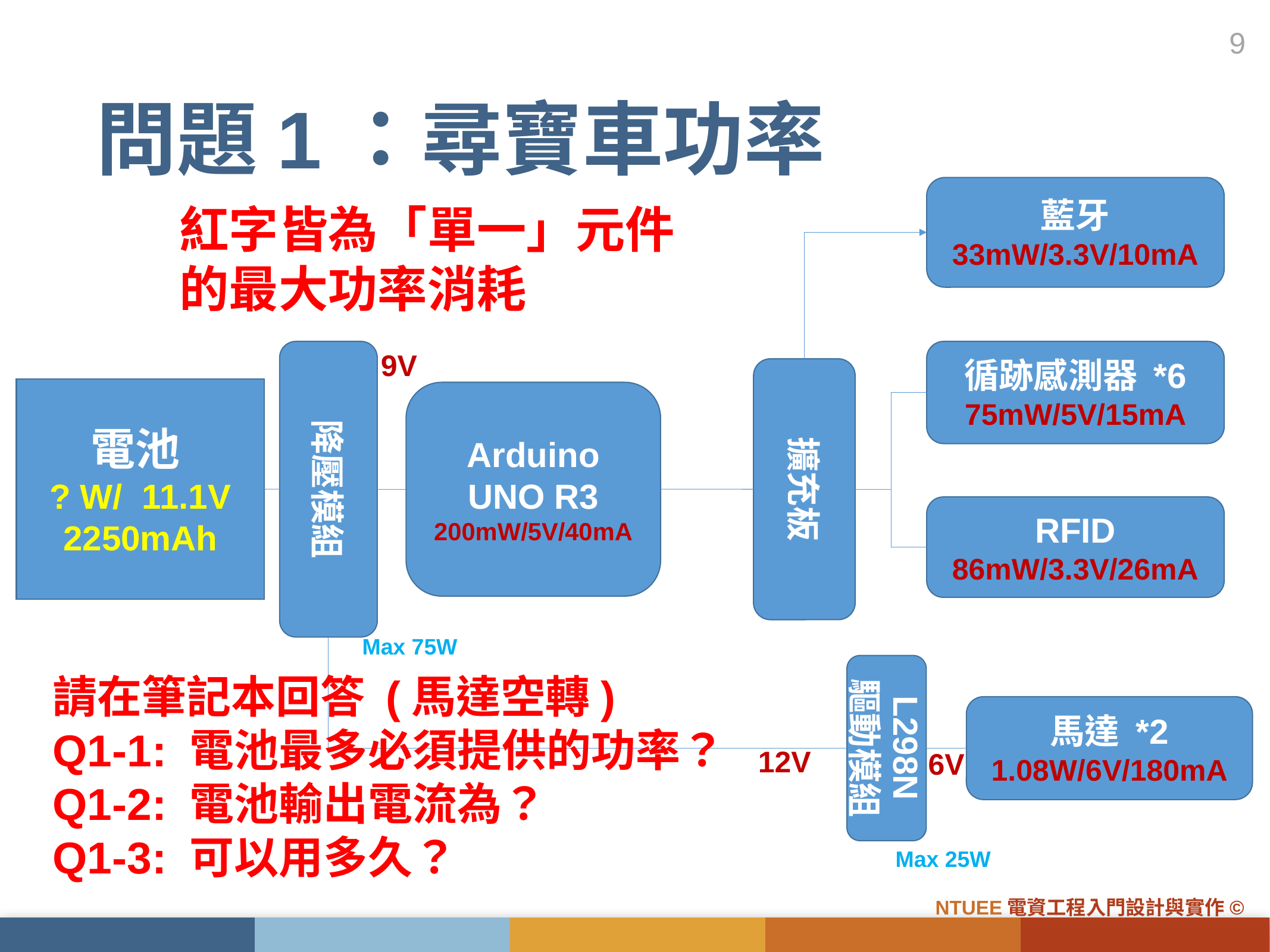

9
# 問題1：尋寶車功率
藍牙
33mW/3.3V/10mA
紅字皆為「單一」元件的最大功率消耗
降壓模組
循跡感測器 *6
75mW/5V/15mA
9V
擴充板
電池
? W/  11.1V
2250mAh
Arduino UNO R3
200mW/5V/40mA
RFID
86mW/3.3V/26mA
Max 75W
L298N
驅動模組
請在筆記本回答 (馬達空轉)
Q1-1: 電池最多必須提供的功率？
Q1-2: 電池輸出電流為？
Q1-3: 可以用多久？
馬達 *2
1.08W/6V/180mA
12V
6V
Max 25W